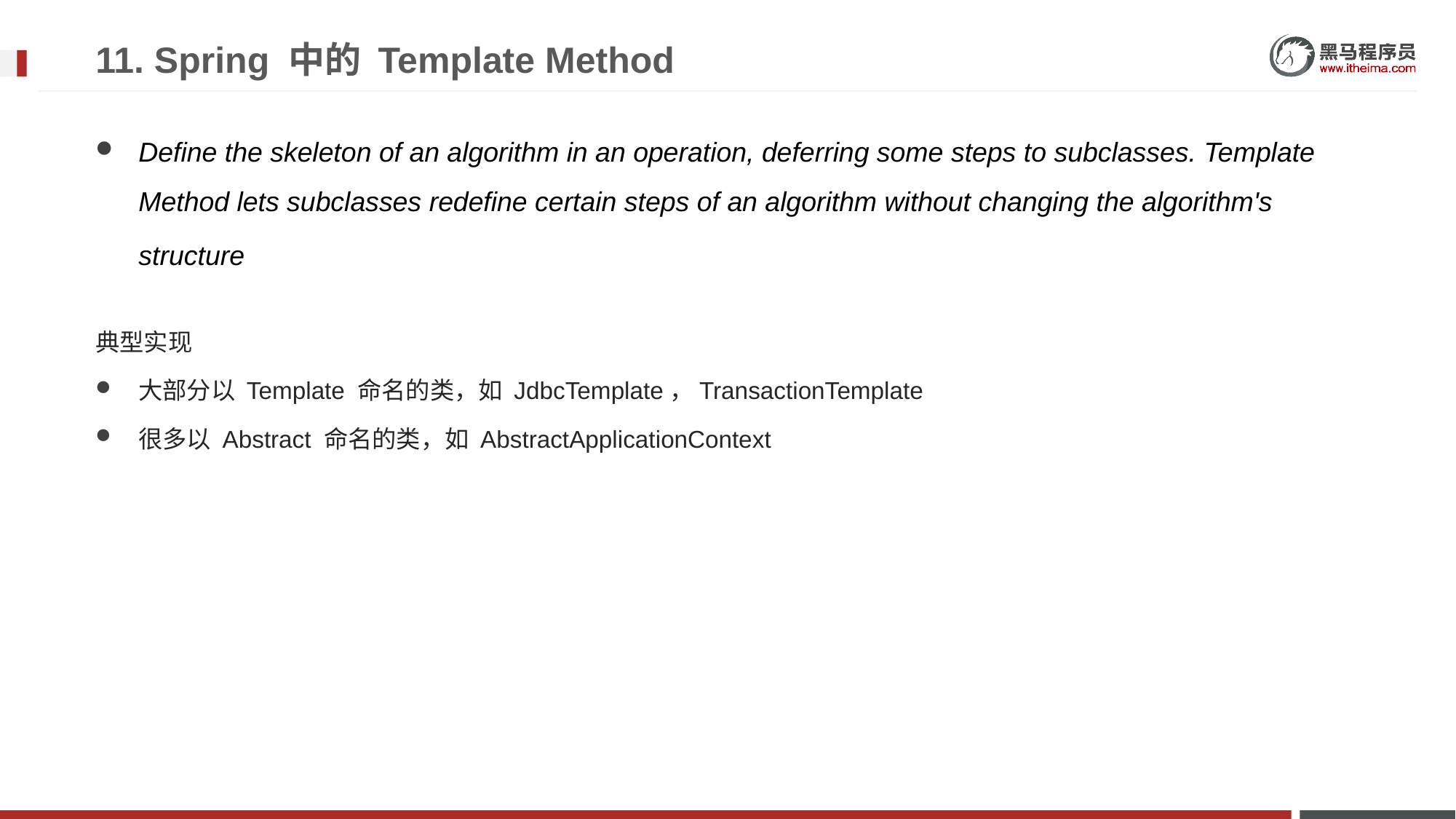

# 11. Spring 中的 Template Method
Define the skeleton of an algorithm in an operation, deferring some steps to subclasses. Template Method lets subclasses redefine certain steps of an algorithm without changing the algorithm's structure
典型实现
大部分以 Template 命名的类，如 JdbcTemplate，TransactionTemplate
很多以 Abstract 命名的类，如 AbstractApplicationContext